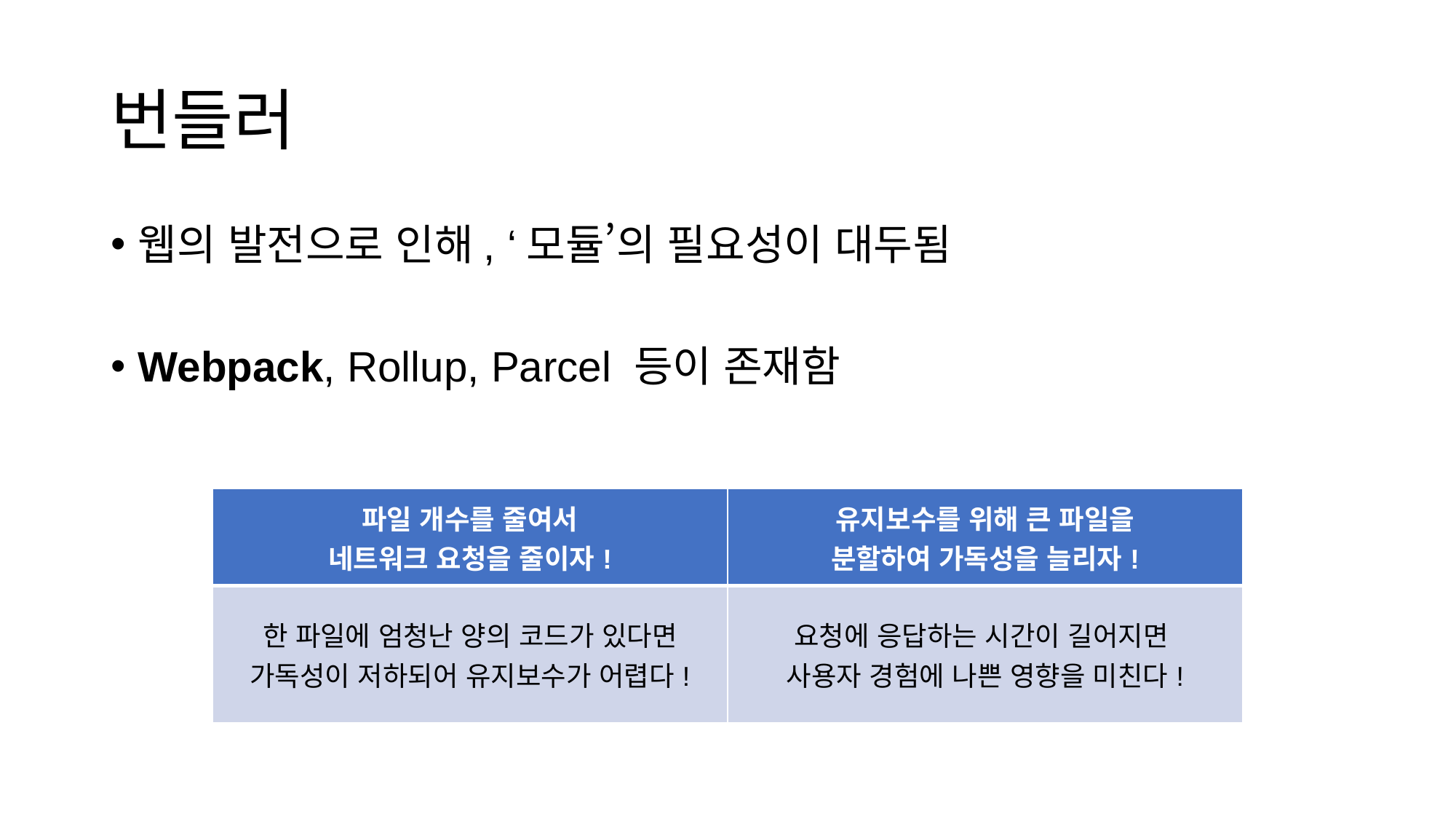

# 번들러
웹의 발전으로 인해, ‘모듈’의 필요성이 대두됨

Webpack, Rollup, Parcel 등이 존재함
| 파일 개수를 줄여서 네트워크 요청을 줄이자! | 유지보수를 위해 큰 파일을 분할하여 가독성을 늘리자! |
| --- | --- |
| 한 파일에 엄청난 양의 코드가 있다면 가독성이 저하되어 유지보수가 어렵다! | 요청에 응답하는 시간이 길어지면 사용자 경험에 나쁜 영향을 미친다! |